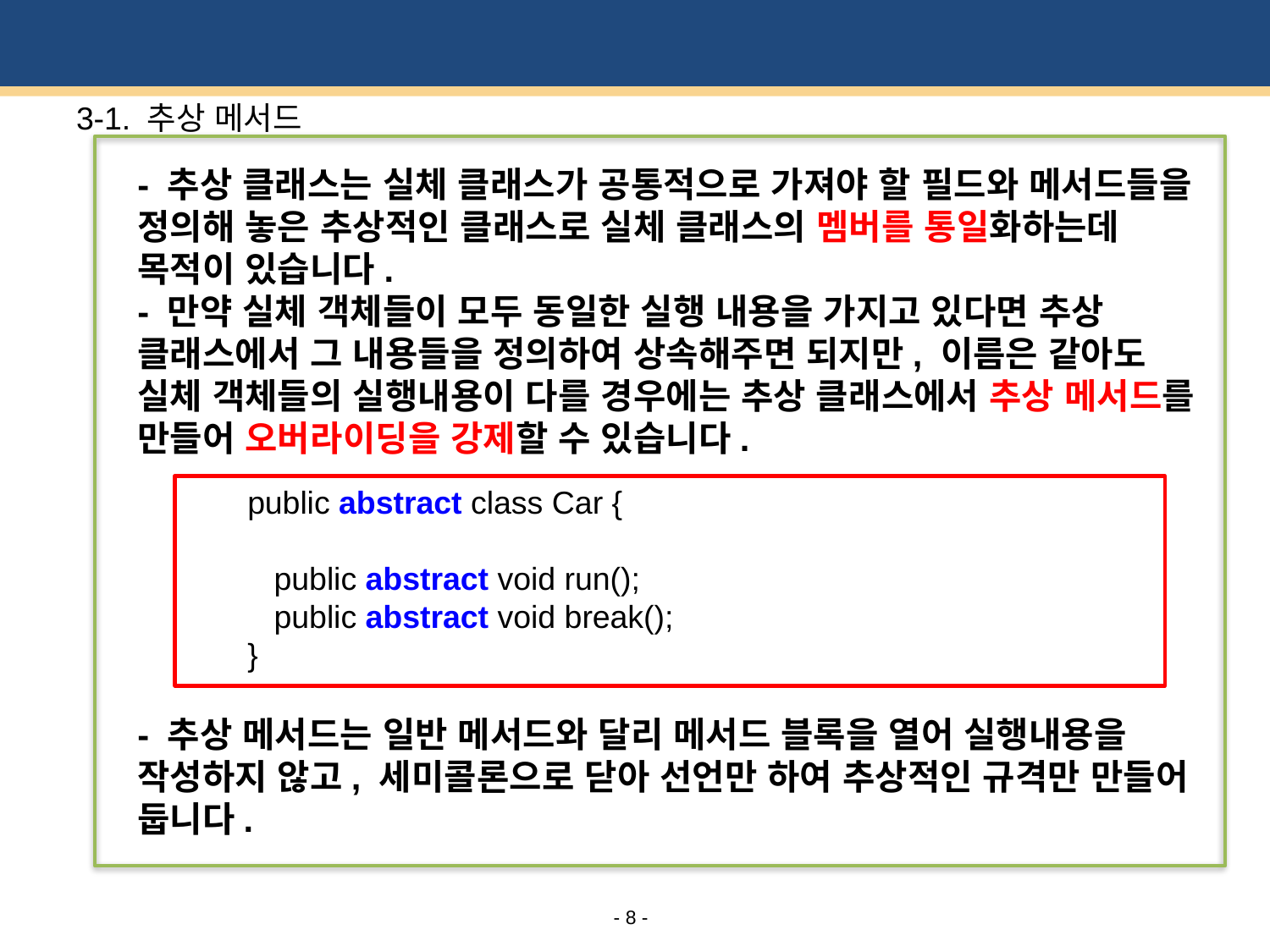

# 3-1. 추상 메서드

- 추상 클래스는 실체 클래스가 공통적으로 가져야 할 필드와 메서드들을 정의해 놓은 추상적인 클래스로 실체 클래스의 멤버를 통일화하는데 목적이 있습니다.
- 만약 실체 객체들이 모두 동일한 실행 내용을 가지고 있다면 추상 클래스에서 그 내용들을 정의하여 상속해주면 되지만, 이름은 같아도 실체 객체들의 실행내용이 다를 경우에는 추상 클래스에서 추상 메서드를 만들어 오버라이딩을 강제할 수 있습니다.

- 추상 메서드는 일반 메서드와 달리 메서드 블록을 열어 실행내용을 작성하지 않고, 세미콜론으로 닫아 선언만 하여 추상적인 규격만 만들어 둡니다.

public abstract class Car {

   public abstract void run();
   public abstract void break();
}